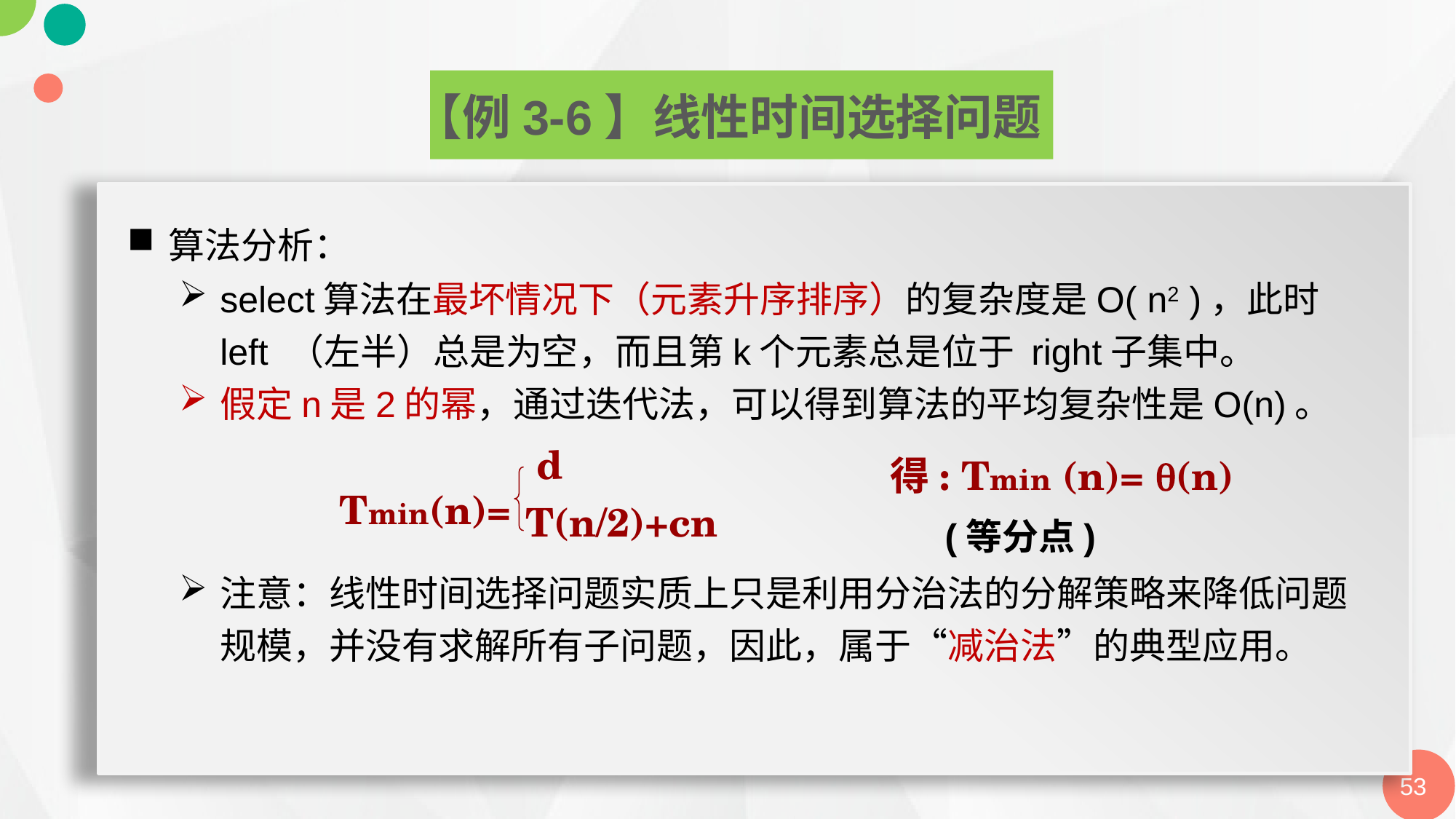

算法分析：
【例3-6】线性时间选择问题
select算法在最坏情况下（元素升序排序）的复杂度是O( n2 )，此时left （左半）总是为空，而且第k个元素总是位于 right子集中。
假定n是2的幂，通过迭代法，可以得到算法的平均复杂性是O(n)。
  得: Tmin (n)= θ(n)
       d
      T(n/2)+cn
  Tmin(n)=

 (等分点)
注意：线性时间选择问题实质上只是利用分治法的分解策略来降低问题规模，并没有求解所有子问题，因此，属于“减治法”的典型应用。